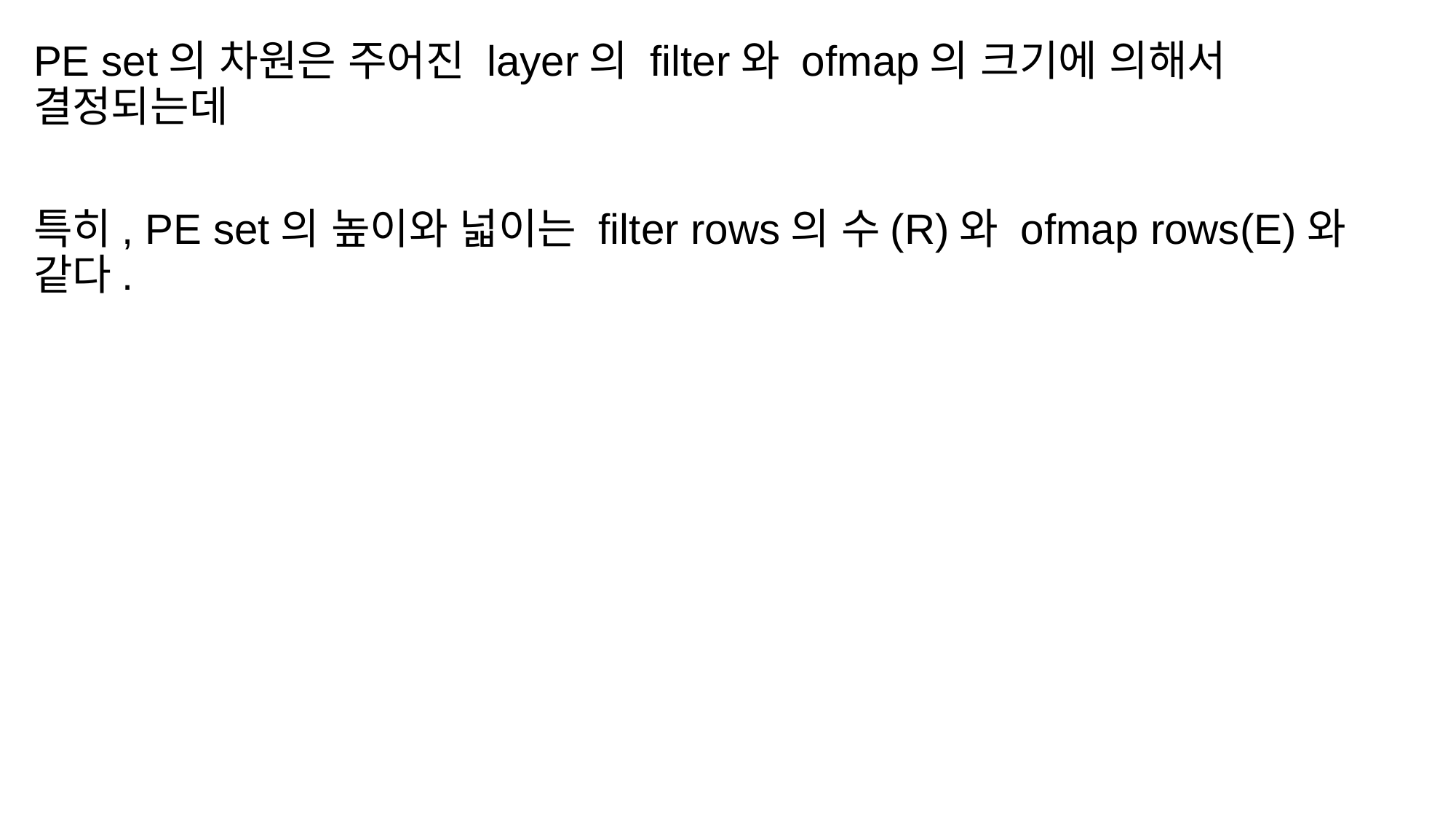

PE set의 차원은 주어진 layer의 filter와 ofmap의 크기에 의해서 결정되는데

특히, PE set의 높이와 넓이는 filter rows의 수(R)와 ofmap rows(E)와 같다.